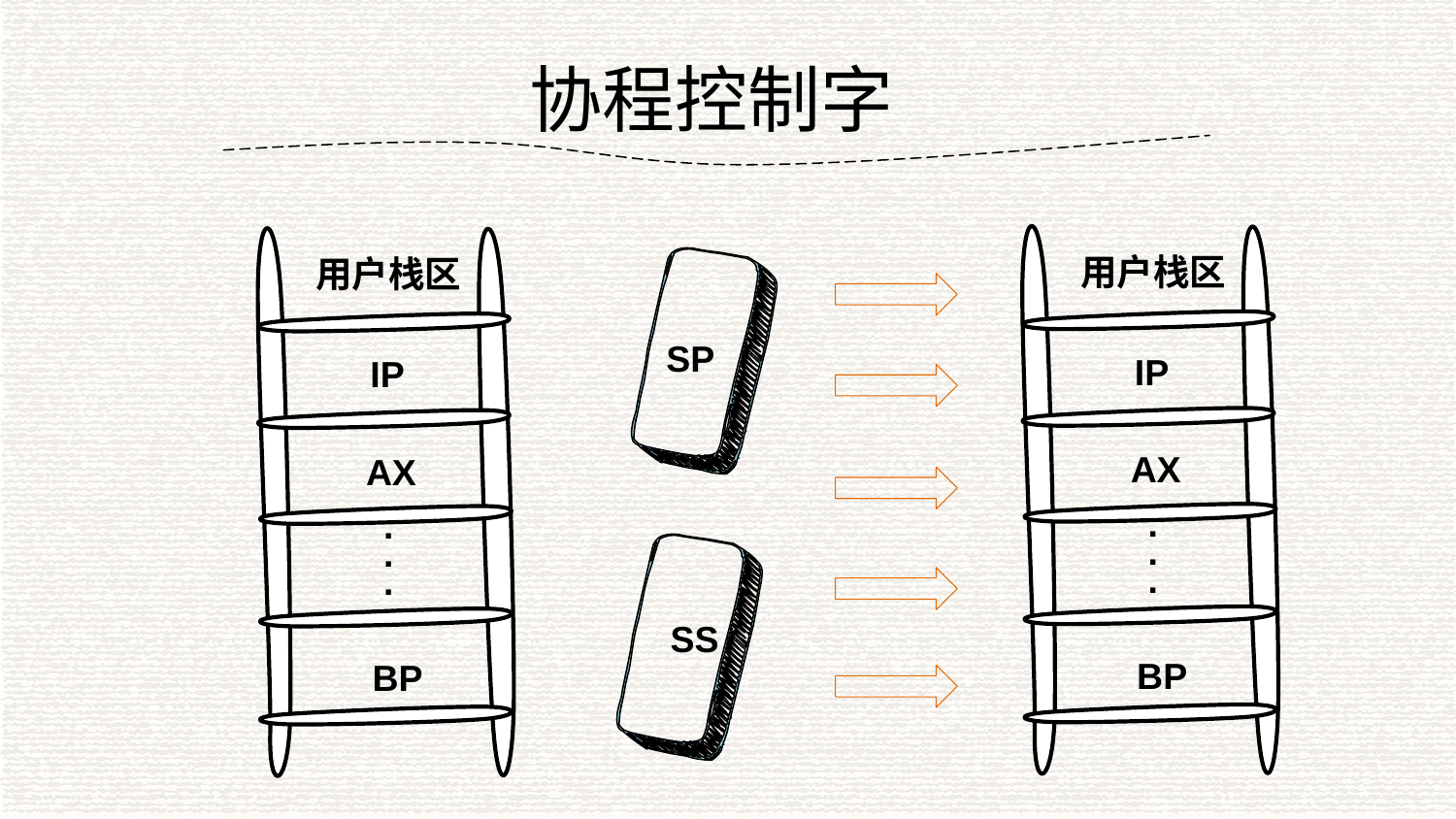

协程控制字

用户栈区
用户栈区

SP
IP
IP

AX
AX

.
.
.
.
.
.

SS
BP
BP